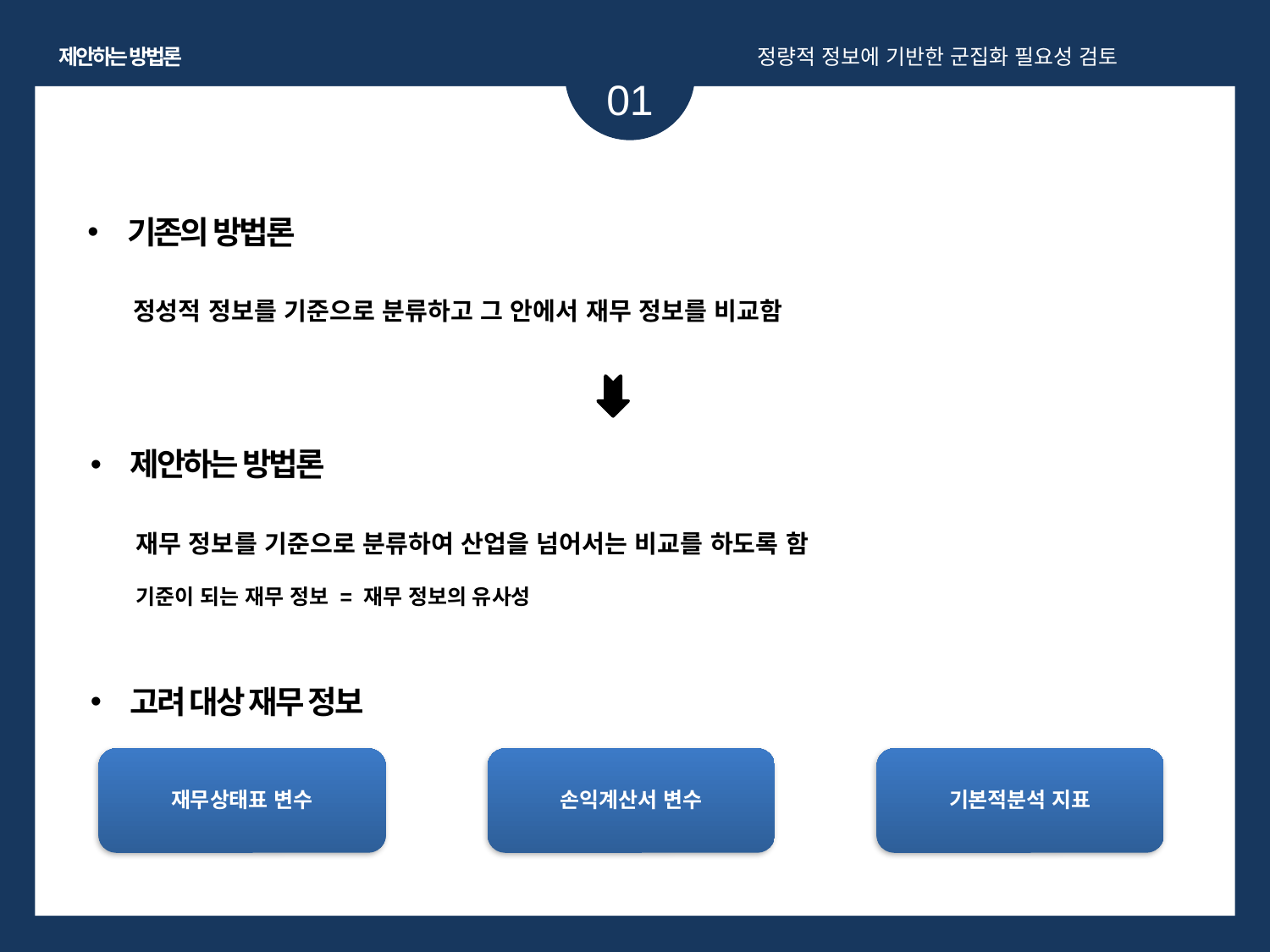

제안하는 방법론
정량적 정보에 기반한 군집화 필요성 검토
01

기존의 방법론
정성적 정보를 기준으로 분류하고 그 안에서 재무 정보를 비교함

제안하는 방법론
재무 정보를 기준으로 분류하여 산업을 넘어서는 비교를 하도록 함
기준이 되는 재무 정보 = 재무 정보의 유사성
고려 대상 재무 정보

재무상태표 변수

손익계산서 변수

기본적분석 지표